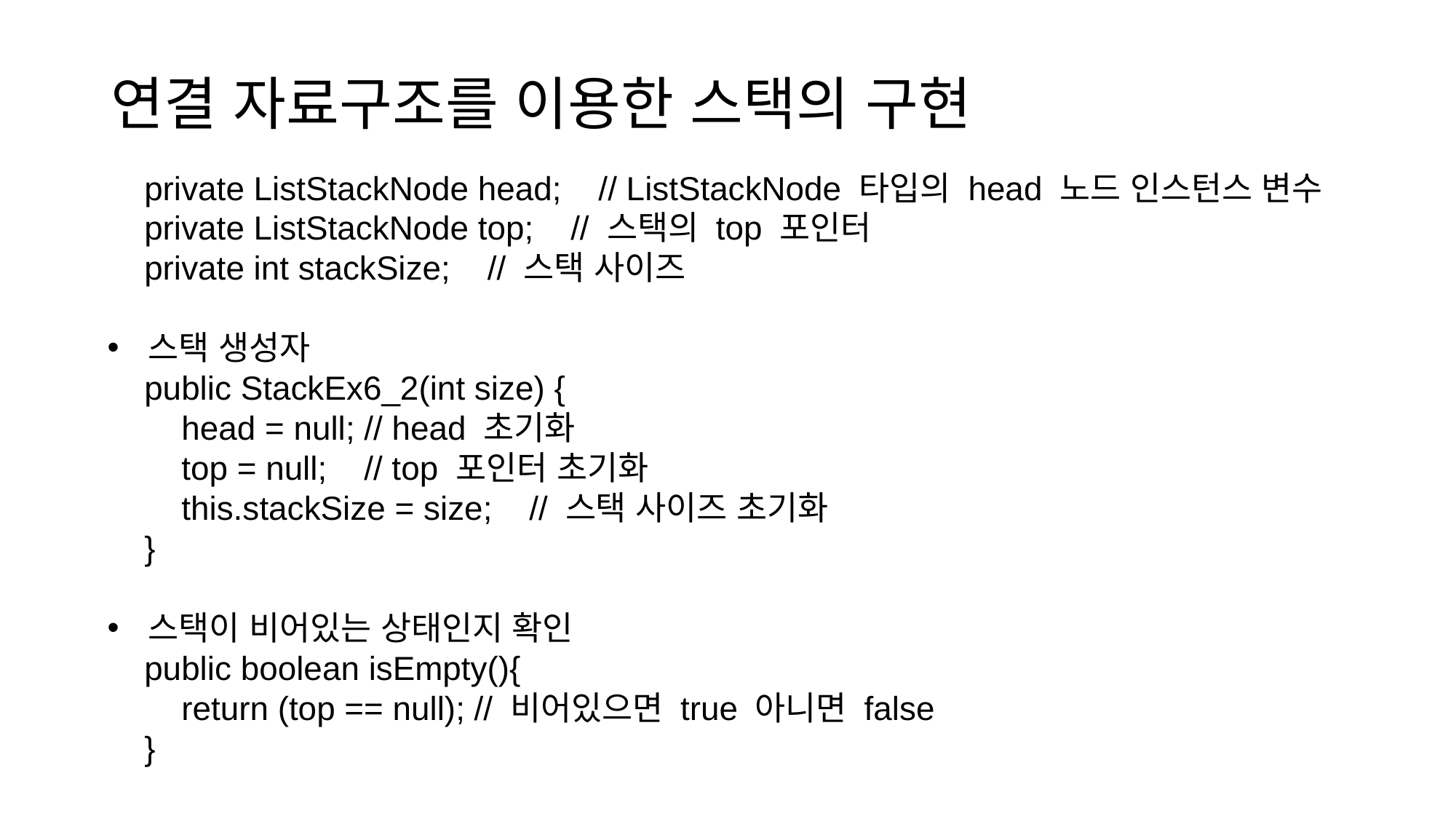

연결 자료구조를 이용한 스택의 구현
    private ListStackNode head;    // ListStackNode 타입의 head 노드 인스턴스 변수
    private ListStackNode top;    // 스택의 top 포인터
    private int stackSize;    // 스택 사이즈

스택 생성자
    public StackEx6_2(int size) {
        head = null; // head 초기화
        top = null;    // top 포인터 초기화
        this.stackSize = size;    // 스택 사이즈 초기화
    }

스택이 비어있는 상태인지 확인
    public boolean isEmpty(){
        return (top == null); // 비어있으면 true 아니면 false
    }